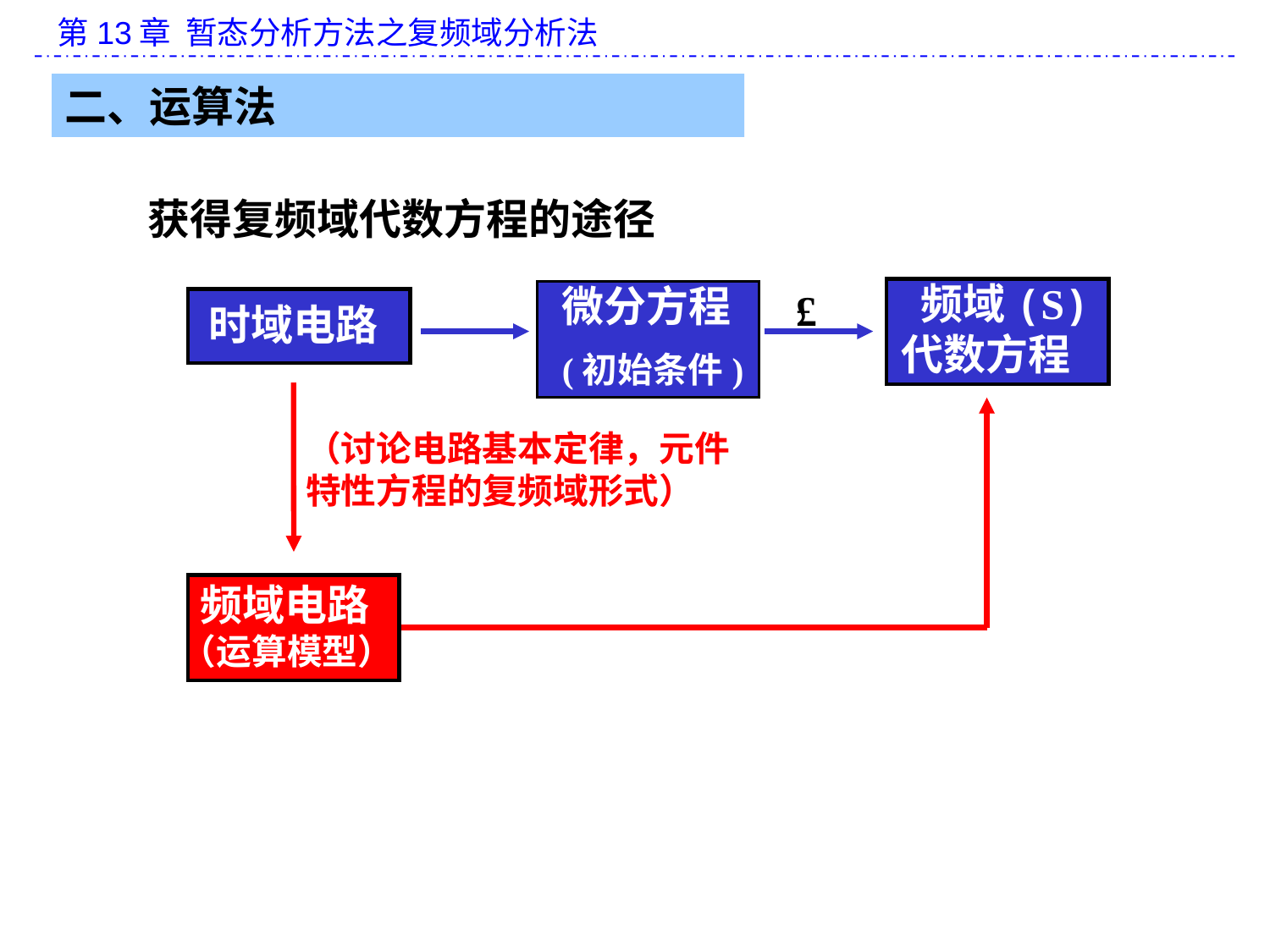

二、运算法
获得复频域代数方程的途径
 频域(S)
代数方程
£

微分方程
(初始条件)

时域电路

（讨论电路基本定律，元件
特性方程的复频域形式）

 频域电路
（运算模型）